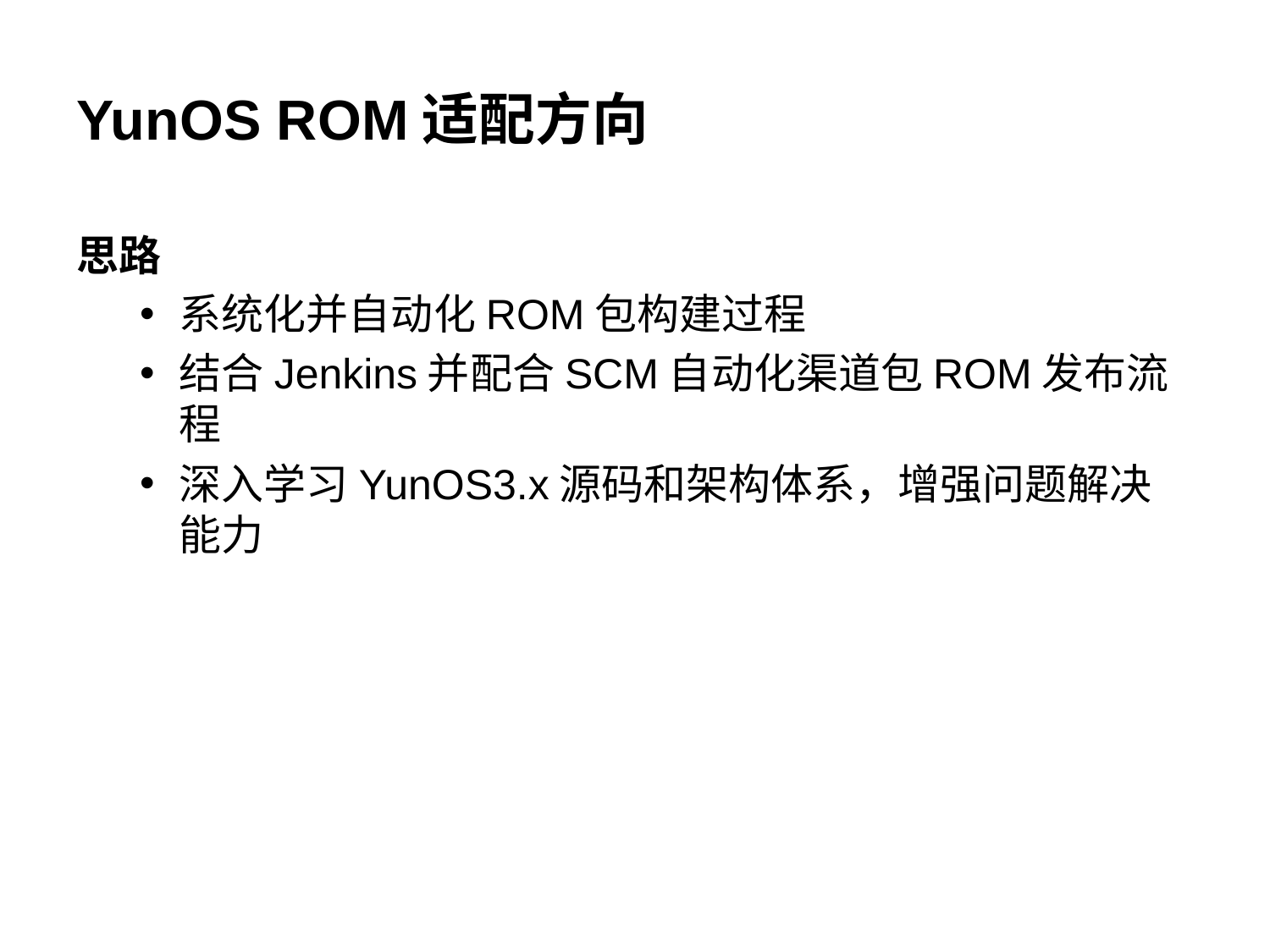

# YunOS ROM适配方向
思路
系统化并自动化ROM包构建过程
结合Jenkins并配合SCM自动化渠道包ROM发布流程
深入学习YunOS3.x源码和架构体系，增强问题解决能力